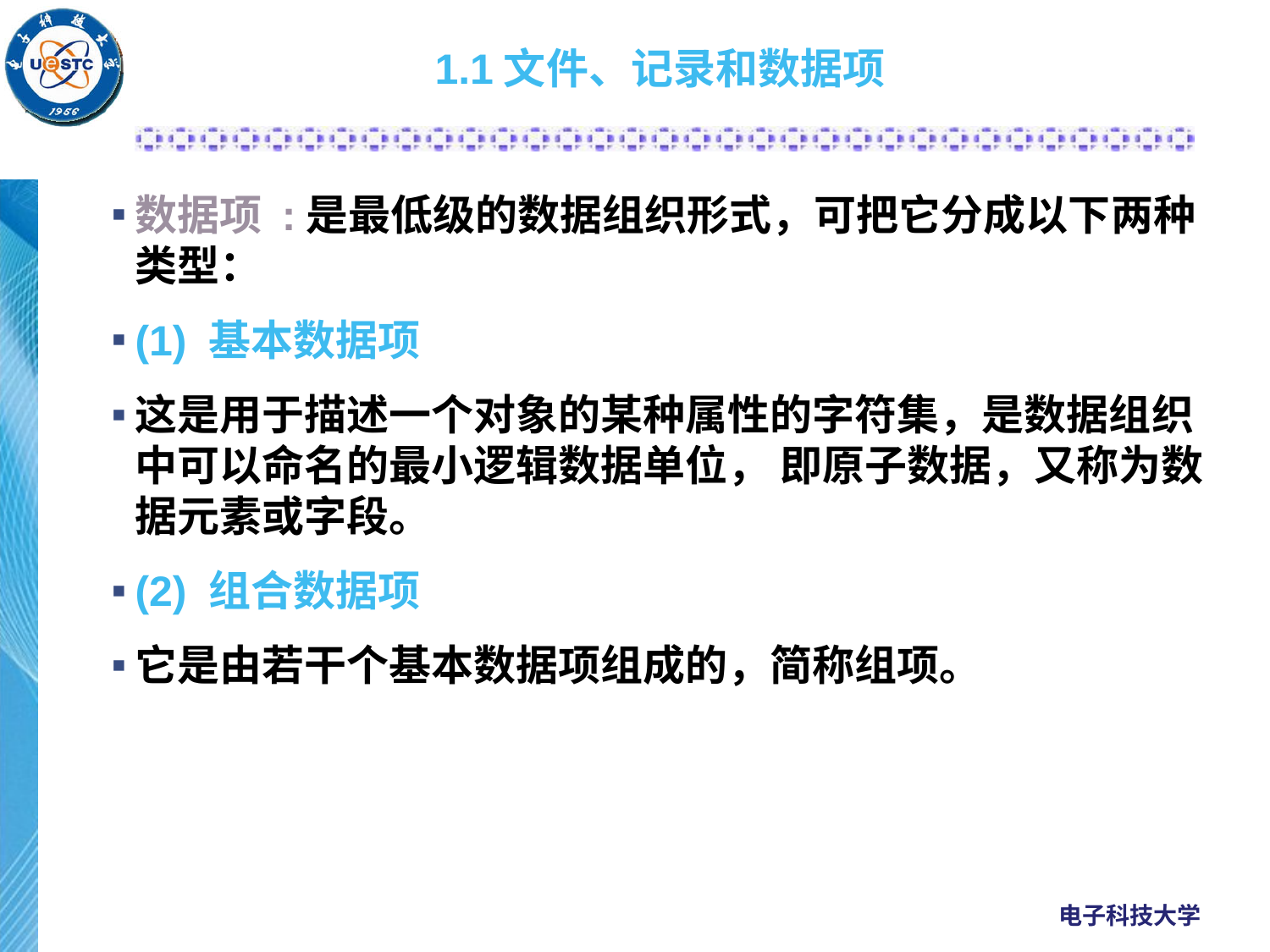

# 1.1文件、记录和数据项
数据项 :是最低级的数据组织形式，可把它分成以下两种类型：
(1) 基本数据项
这是用于描述一个对象的某种属性的字符集，是数据组织中可以命名的最小逻辑数据单位， 即原子数据，又称为数据元素或字段。
(2) 组合数据项
它是由若干个基本数据项组成的，简称组项。